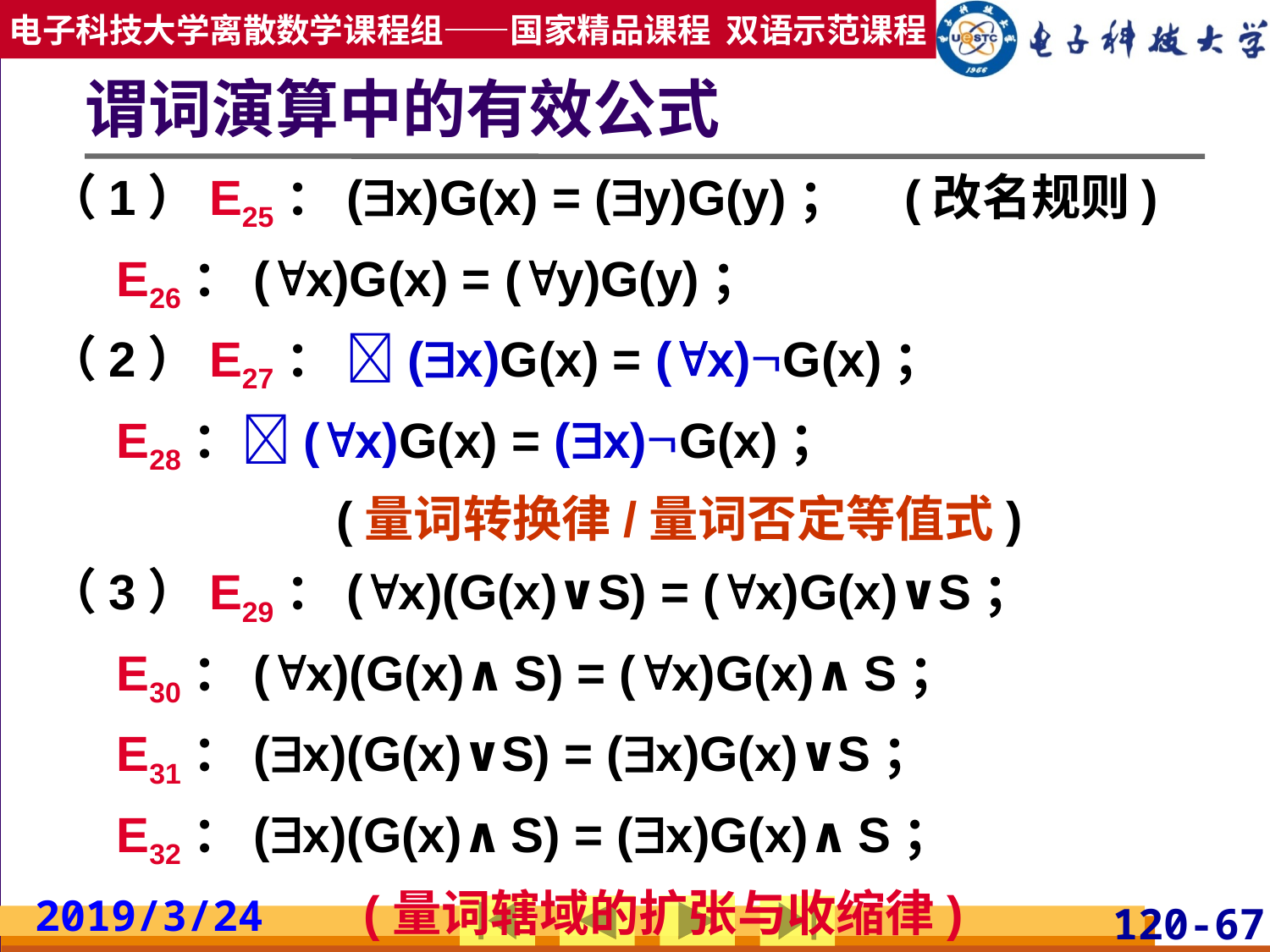

# 谓词演算中的有效公式
（1）E25：(∃x)G(x) = (∃y)G(y)；    (改名规则)
     E26：(∀x)G(x) = (∀y)G(y)；
（2）E27： ¬(∃x)G(x) = (∀x)¬G(x)；
     E28：¬(∀x)G(x) = (∃x)¬G(x)；
                     (量词转换律/量词否定等值式)
（3）E29：(∀x)(G(x)∨S) = (∀x)G(x)∨S；
     E30：(∀x)(G(x)∧S) = (∀x)G(x)∧S；
     E31：(∃x)(G(x)∨S) = (∃x)G(x)∨S；
     E32：(∃x)(G(x)∧S) = (∃x)G(x)∧S；
                       (量词辖域的扩张与收缩律)
2019/3/24